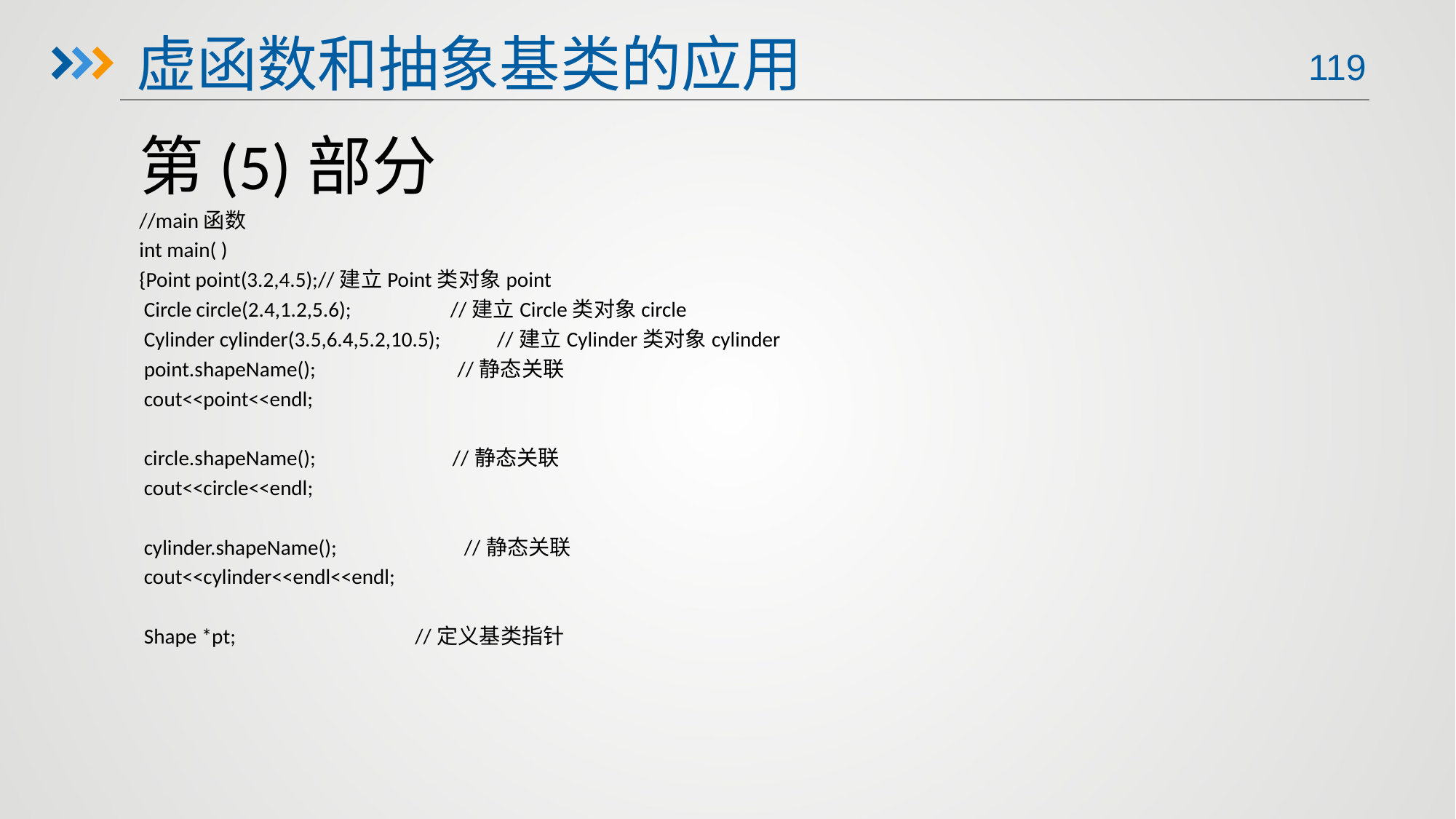

虚函数和抽象基类的应用
第(5)部分
//main函数
int main( )
{Point point(3.2,4.5);//建立Point类对象point
 Circle circle(2.4,1.2,5.6);                     //建立Circle类对象circle
 Cylinder cylinder(3.5,6.4,5.2,10.5);            //建立Cylinder类对象cylinder
 point.shapeName();                              //静态关联
 cout<<point<<endl;

 circle.shapeName();                             //静态关联
 cout<<circle<<endl;

 cylinder.shapeName();                           //静态关联
 cout<<cylinder<<endl<<endl;

 Shape *pt;                                      //定义基类指针